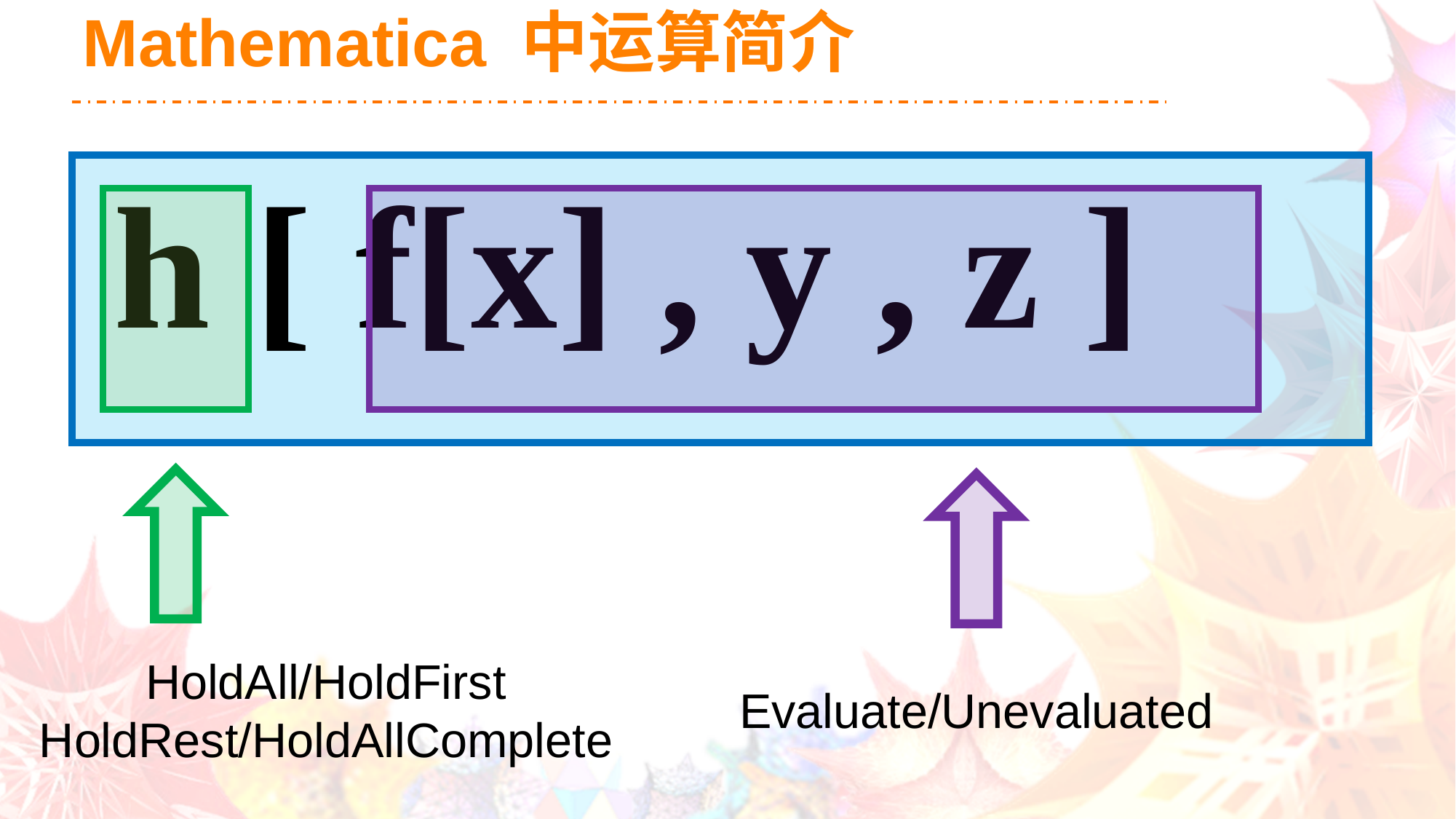

# Mathematica 中运算简介

h [ f[x] , y , z ]

HoldAll/HoldFirst
HoldRest/HoldAllComplete
Evaluate/Unevaluated